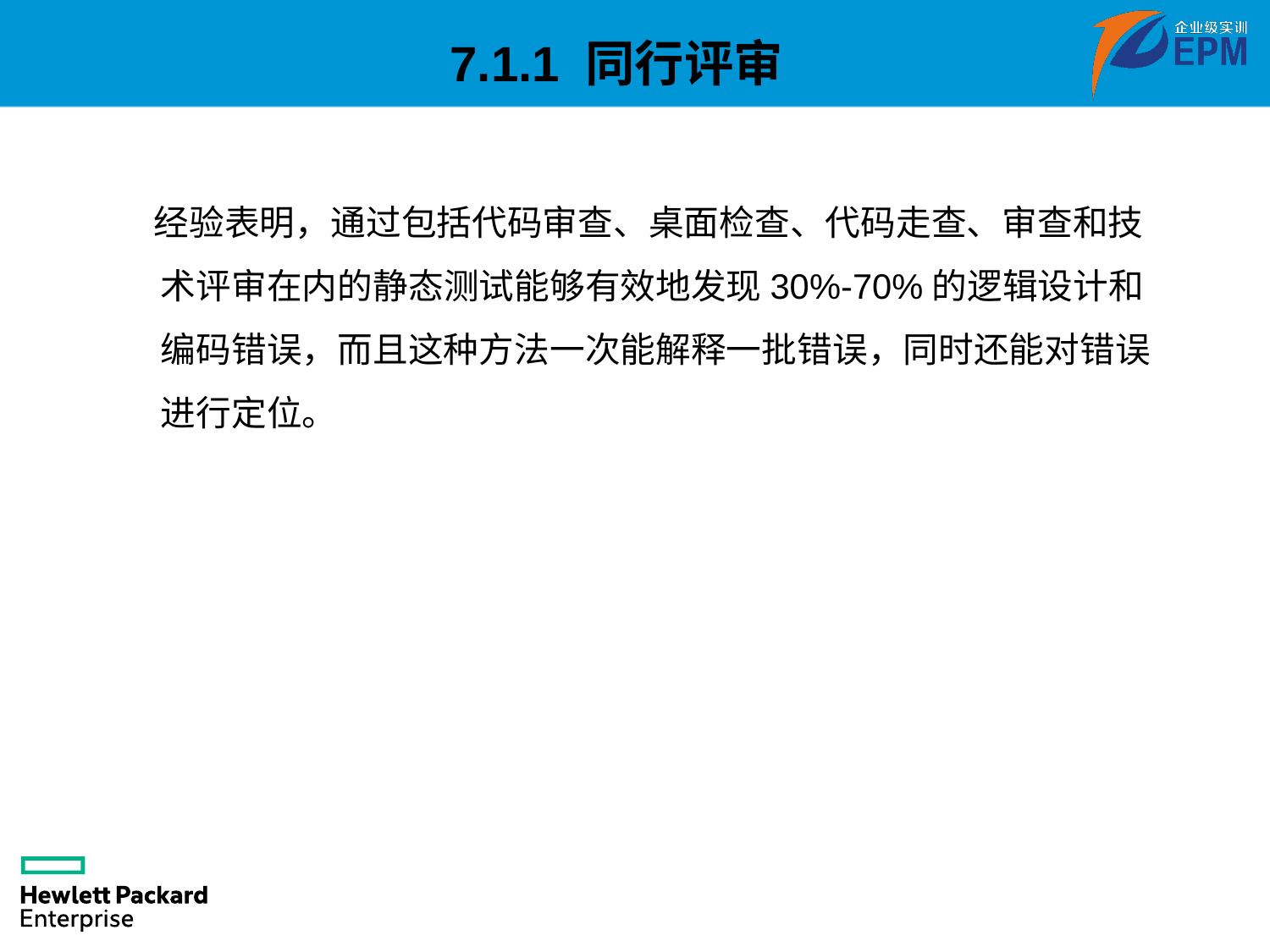

7.1.1 同行评审

   经验表明，通过包括代码审查、桌面检查、代码走查、审查和技术评审在内的静态测试能够有效地发现30%-70%的逻辑设计和编码错误，而且这种方法一次能解释一批错误，同时还能对错误进行定位。